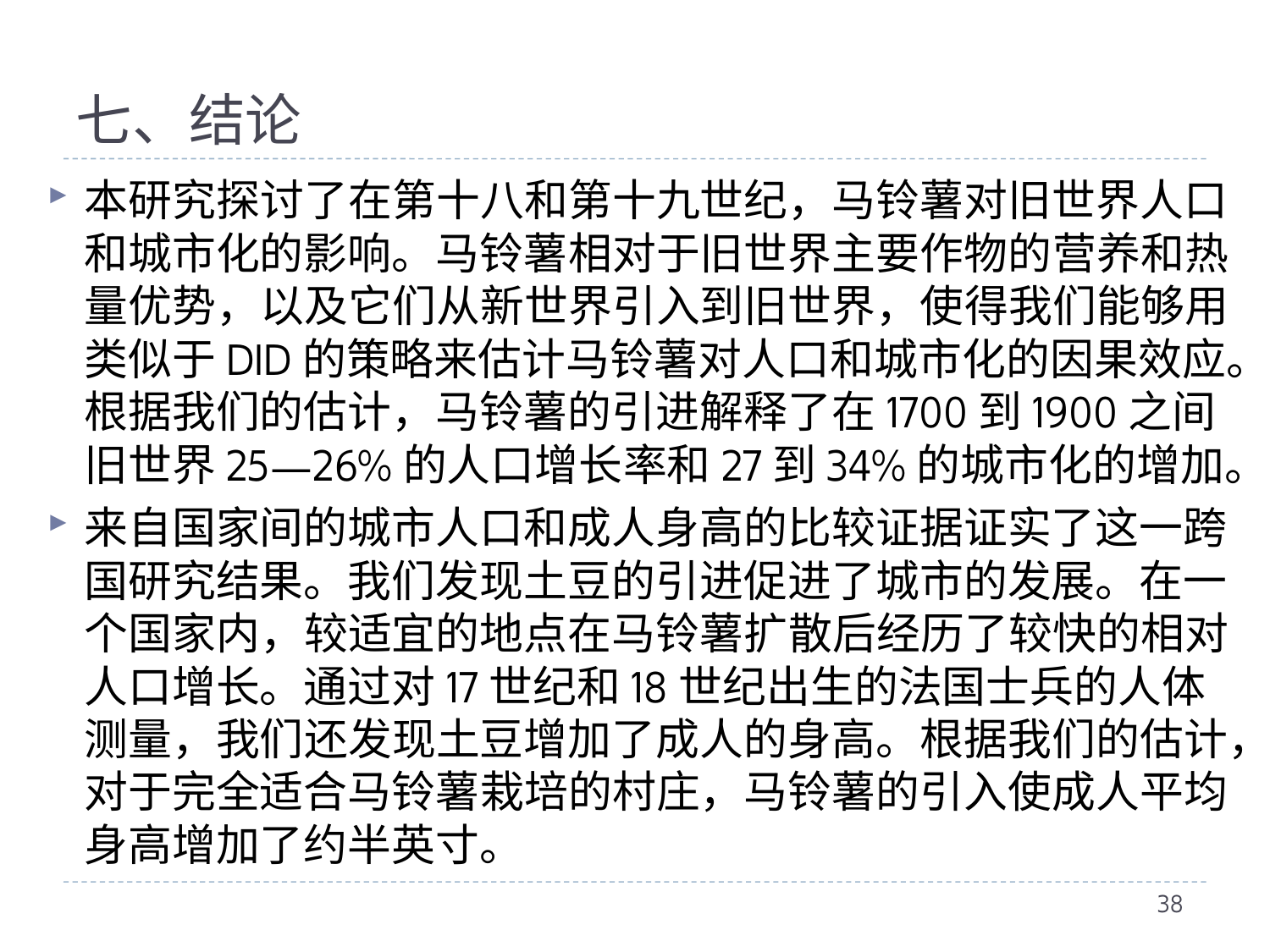

# 七、结论
本研究探讨了在第十八和第十九世纪，马铃薯对旧世界人口和城市化的影响。马铃薯相对于旧世界主要作物的营养和热量优势，以及它们从新世界引入到旧世界，使得我们能够用类似于DID的策略来估计马铃薯对人口和城市化的因果效应。根据我们的估计，马铃薯的引进解释了在1700到1900之间旧世界25—26%的人口增长率和27到34%的城市化的增加。
来自国家间的城市人口和成人身高的比较证据证实了这一跨国研究结果。我们发现土豆的引进促进了城市的发展。在一个国家内，较适宜的地点在马铃薯扩散后经历了较快的相对人口增长。通过对17世纪和18世纪出生的法国士兵的人体测量，我们还发现土豆增加了成人的身高。根据我们的估计，对于完全适合马铃薯栽培的村庄，马铃薯的引入使成人平均身高增加了约半英寸。
38